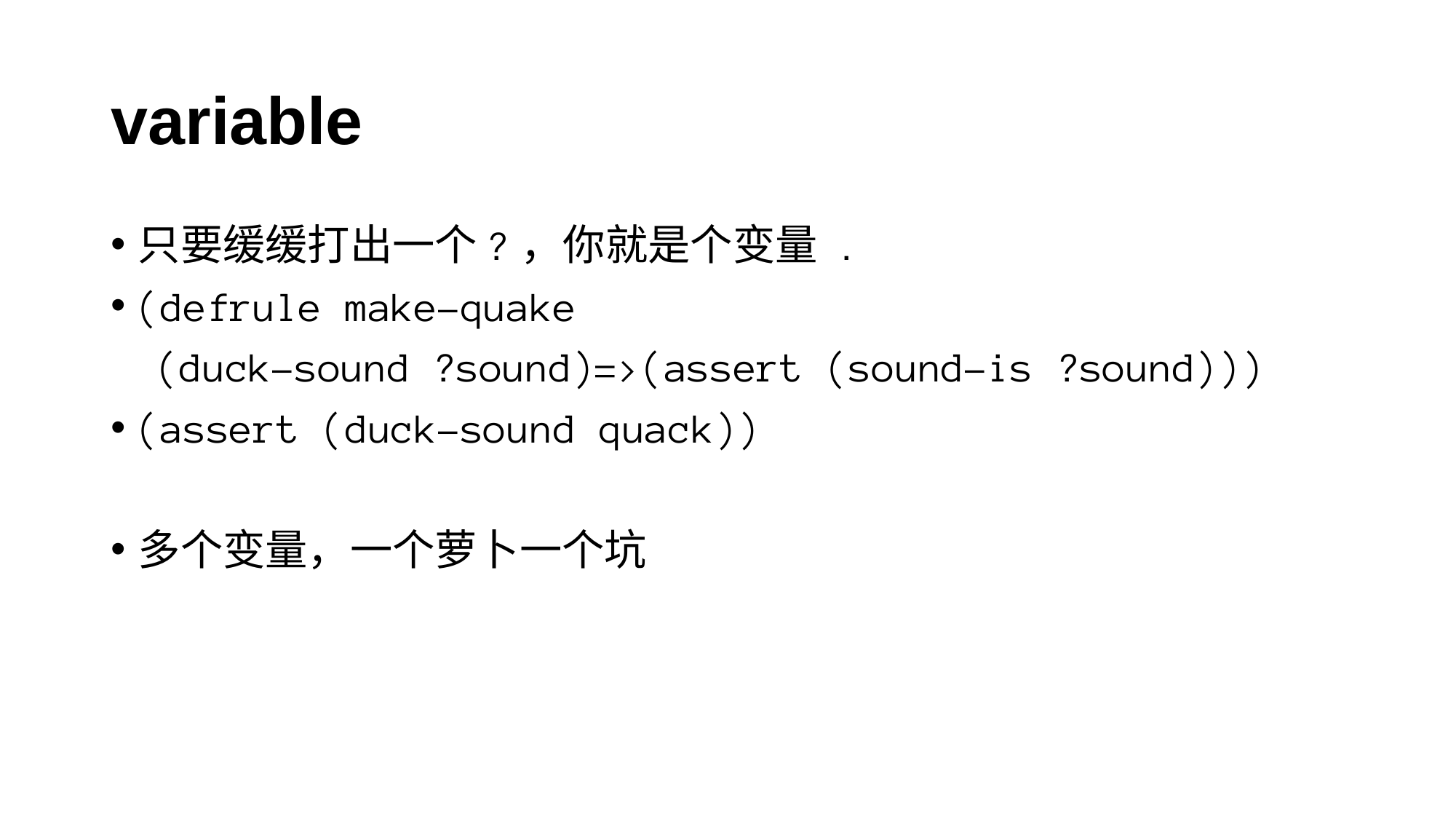

# variable
只要缓缓打出一个?，你就是个变量 .
(defrule make-quake
  (duck-sound ?sound)=>(assert (sound-is ?sound)))
(assert (duck-sound quack))

多个变量，一个萝卜一个坑